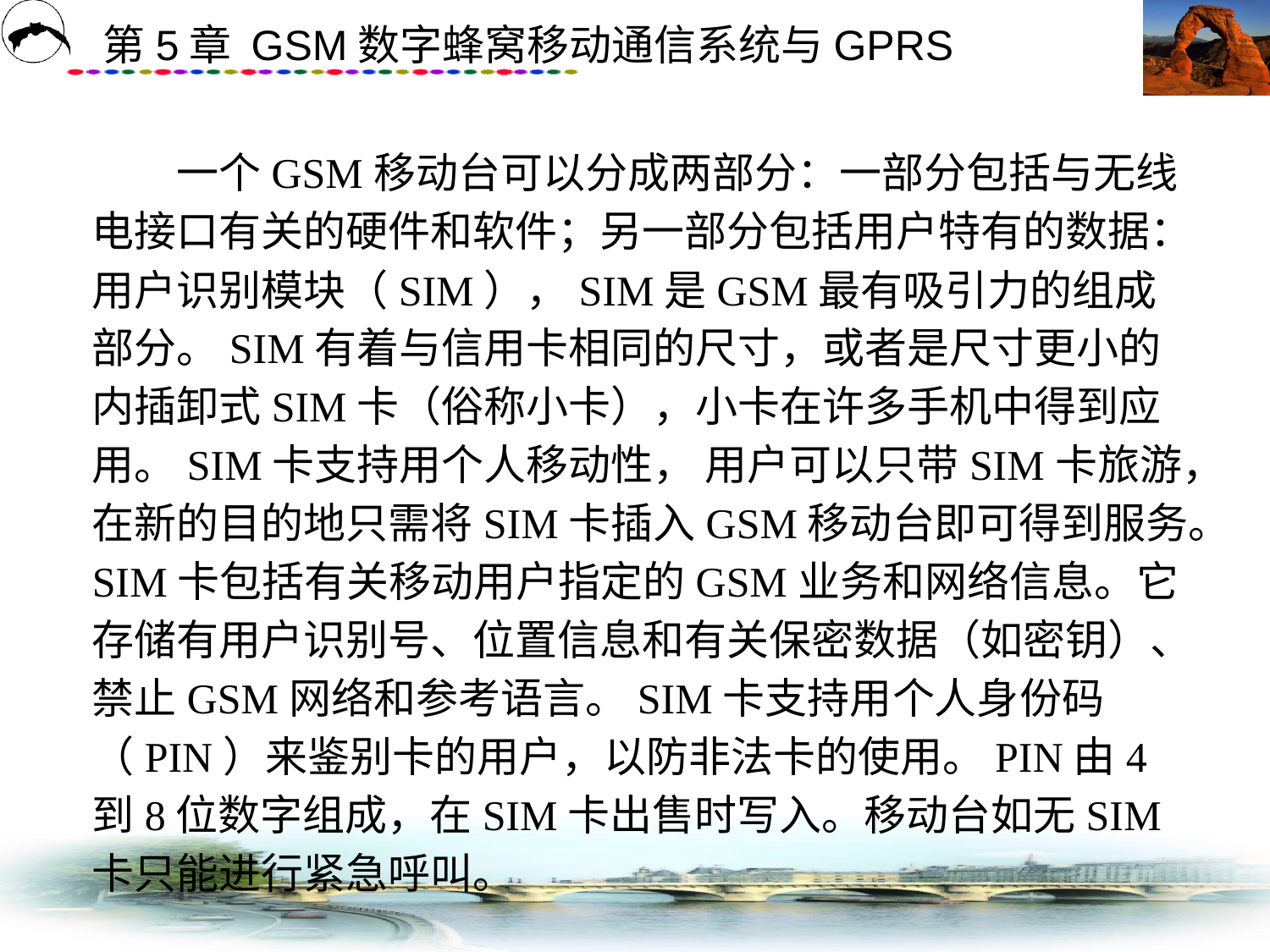

# 一个GSM移动台可以分成两部分：一部分包括与无线电接口有关的硬件和软件；另一部分包括用户特有的数据：用户识别模块（SIM），SIM是GSM最有吸引力的组成部分。SIM有着与信用卡相同的尺寸，或者是尺寸更小的内插卸式SIM卡（俗称小卡），小卡在许多手机中得到应用。SIM卡支持用个人移动性， 用户可以只带SIM卡旅游，在新的目的地只需将SIM卡插入GSM移动台即可得到服务。SIM卡包括有关移动用户指定的GSM业务和网络信息。它存储有用户识别号、位置信息和有关保密数据（如密钥）、禁止GSM网络和参考语言。SIM卡支持用个人身份码（PIN）来鉴别卡的用户，以防非法卡的使用。PIN由4到8位数字组成，在SIM卡出售时写入。移动台如无SIM卡只能进行紧急呼叫。